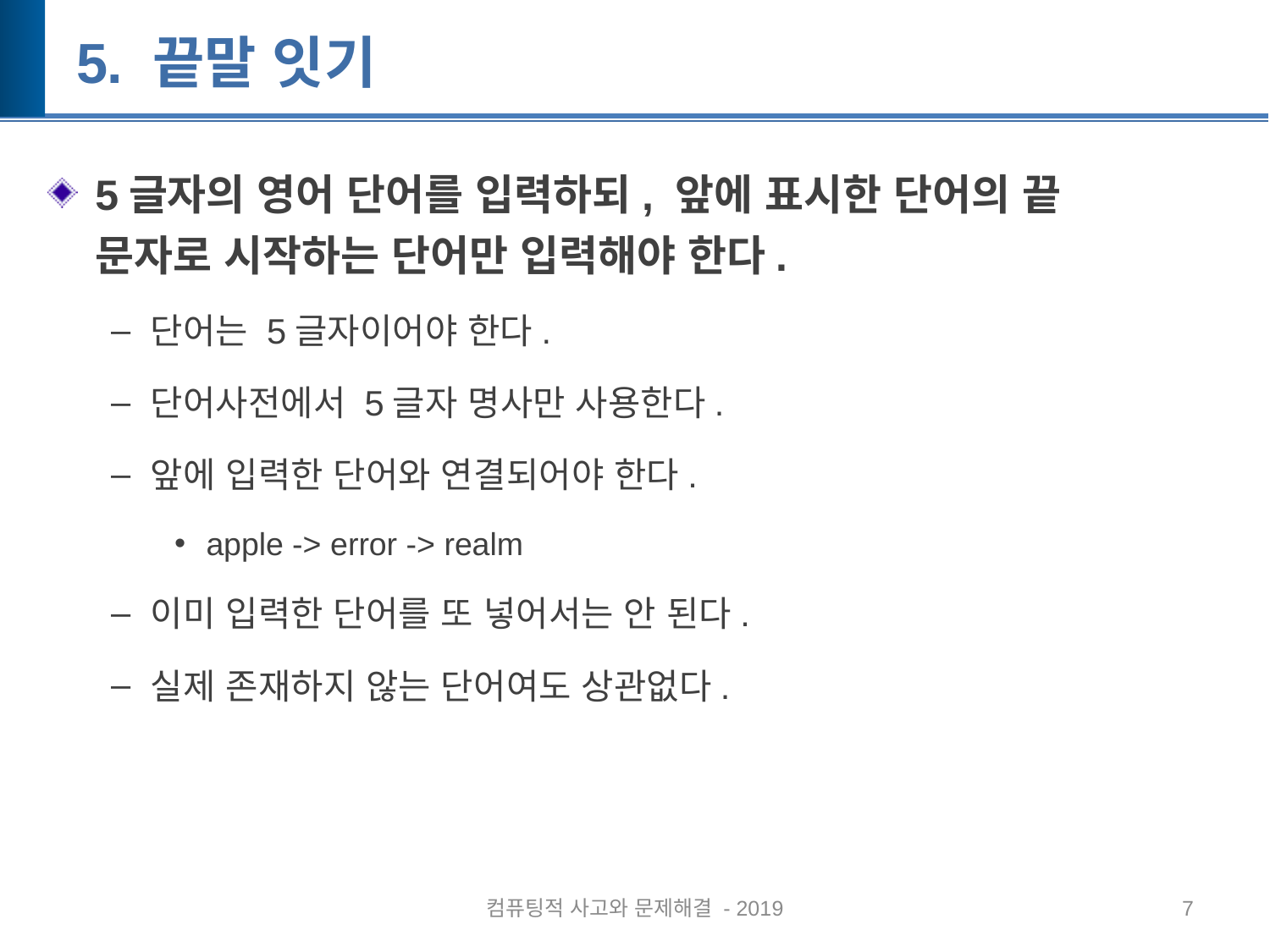

# 5. 끝말 잇기
5글자의 영어 단어를 입력하되, 앞에 표시한 단어의 끝 문자로 시작하는 단어만 입력해야 한다.
단어는 5글자이어야 한다.
단어사전에서 5글자 명사만 사용한다.
앞에 입력한 단어와 연결되어야 한다.
apple -> error -> realm
이미 입력한 단어를 또 넣어서는 안 된다.
실제 존재하지 않는 단어여도 상관없다.
컴퓨팅적 사고와 문제해결 - 2019
7